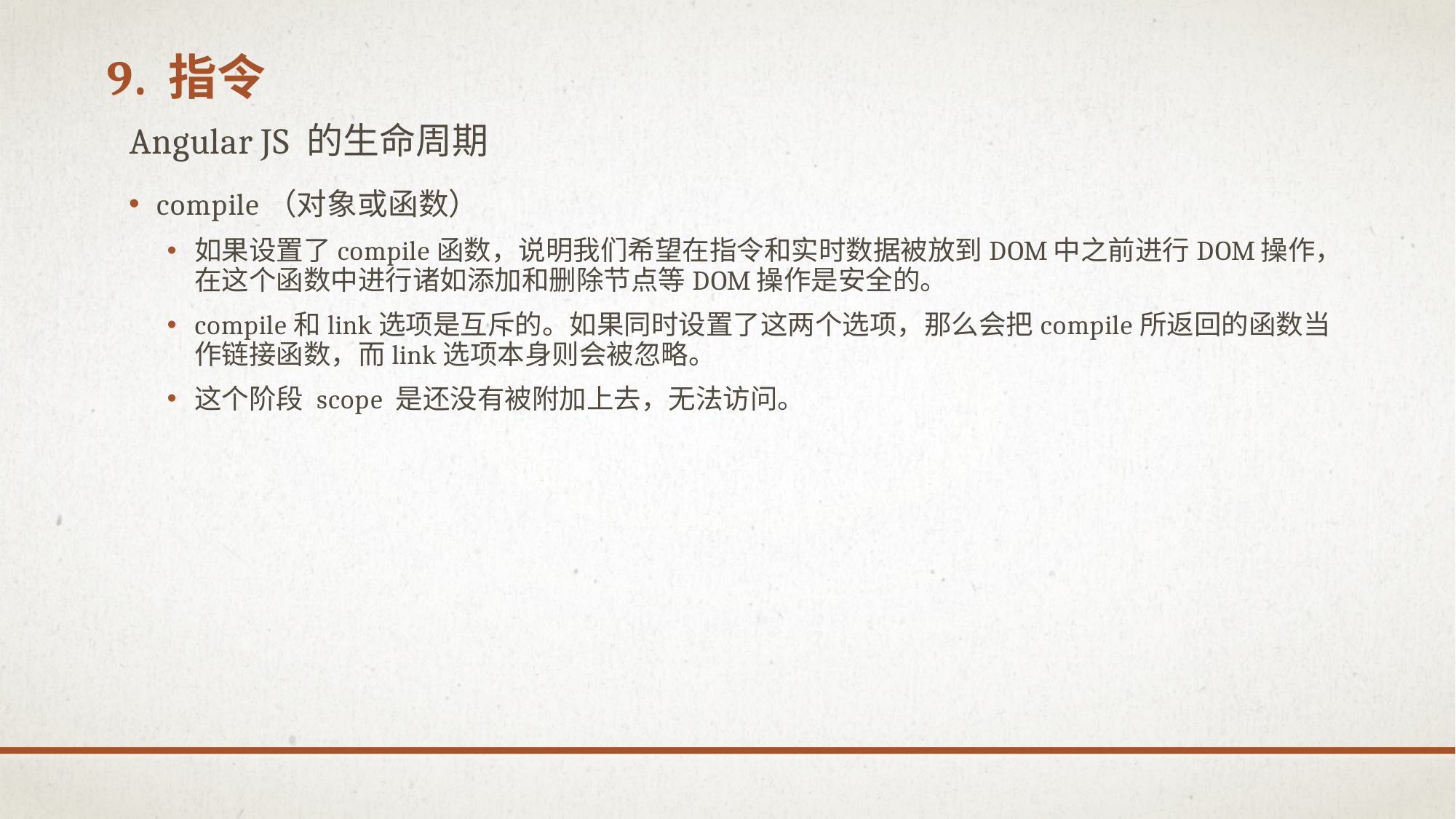

# 9. 指令
Angular JS 的生命周期
compile（对象或函数）
如果设置了compile函数，说明我们希望在指令和实时数据被放到DOM中之前进行DOM操作，在这个函数中进行诸如添加和删除节点等DOM操作是安全的。
compile和link选项是互斥的。如果同时设置了这两个选项，那么会把compile所返回的函数当作链接函数，而link选项本身则会被忽略。
这个阶段 scope 是还没有被附加上去，无法访问。